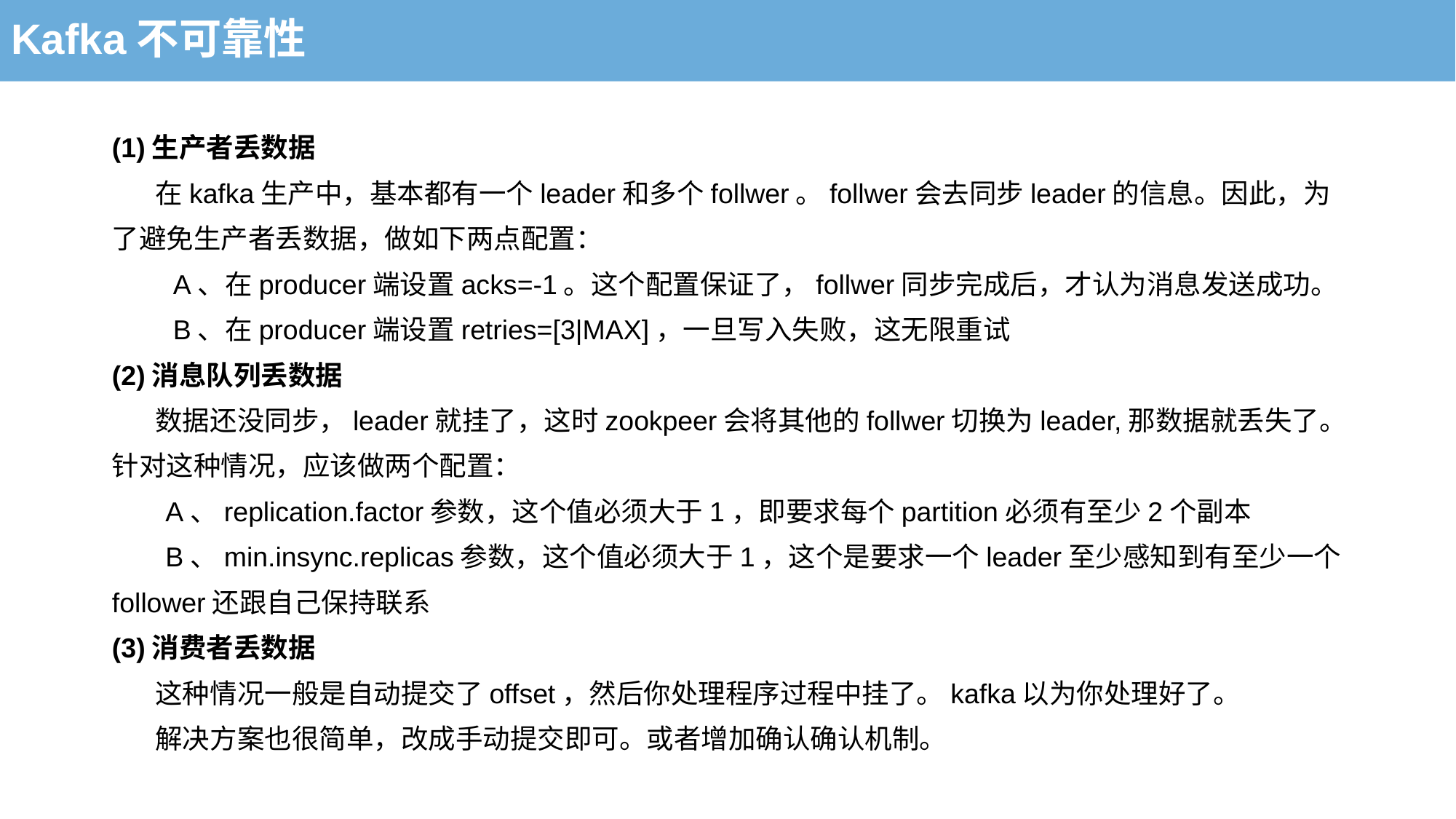

# Kafka不可靠性
(1)生产者丢数据
       在kafka生产中，基本都有一个leader和多个follwer。follwer会去同步leader的信息。因此，为了避免生产者丢数据，做如下两点配置：
        A、在producer端设置acks=-1。这个配置保证了，follwer同步完成后，才认为消息发送成功。
        B、在producer端设置retries=[3|MAX]，一旦写入失败，这无限重试
(2)消息队列丢数据
       数据还没同步，leader就挂了，这时zookpeer会将其他的follwer切换为leader,那数据就丢失了。针对这种情况，应该做两个配置：
       A、replication.factor参数，这个值必须大于1，即要求每个partition必须有至少2个副本
       B、min.insync.replicas参数，这个值必须大于1，这个是要求一个leader至少感知到有至少一个follower还跟自己保持联系
(3)消费者丢数据
       这种情况一般是自动提交了offset，然后你处理程序过程中挂了。kafka以为你处理好了。
       解决方案也很简单，改成手动提交即可。或者增加确认确认机制。